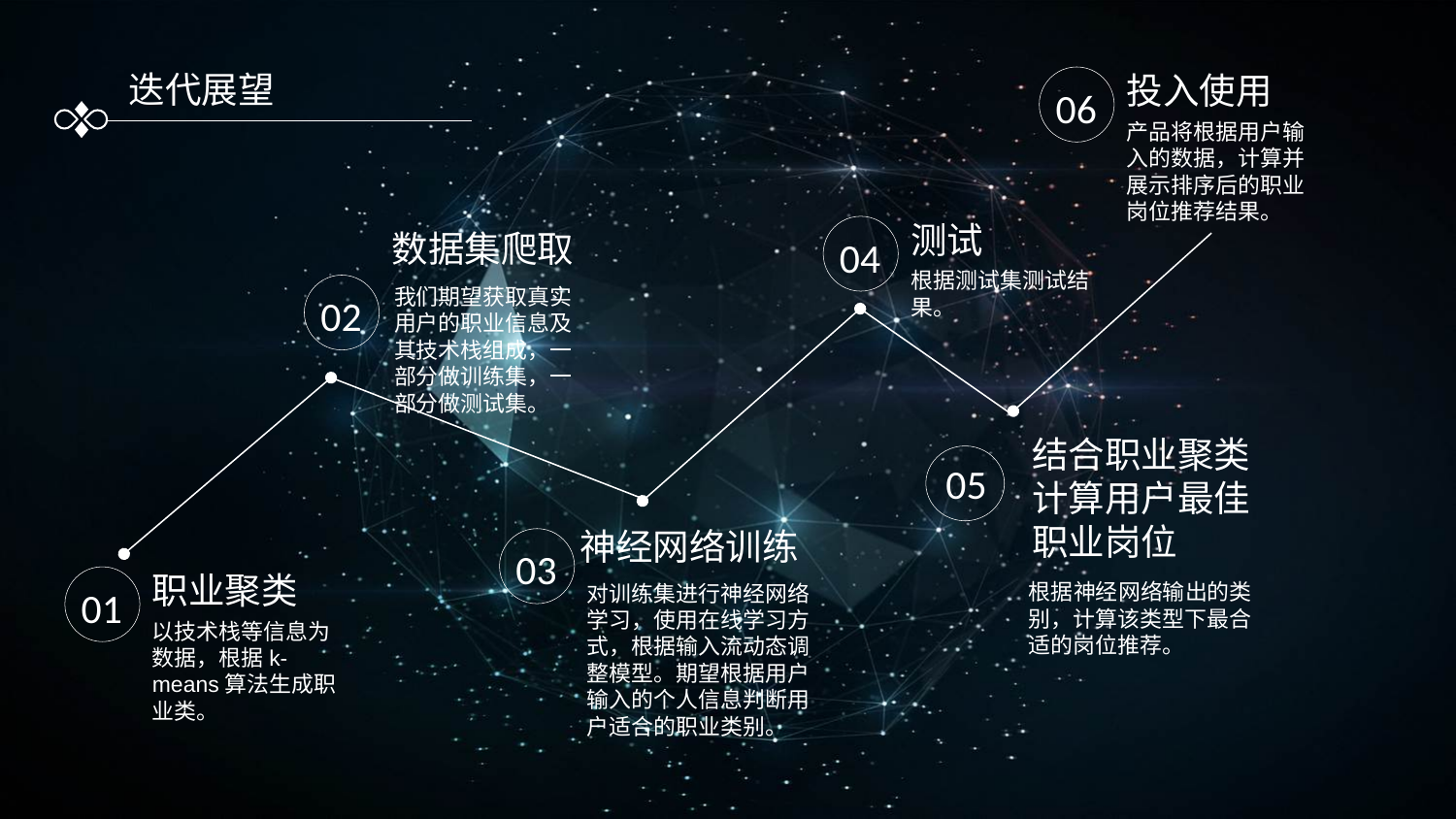

迭代展望
投入使用

产品将根据用户输入的数据，计算并展示排序后的职业岗位推荐结果。
06

测试

根据测试集测试结果。
04
数据集爬取

我们期望获取真实用户的职业信息及其技术栈组成，一部分做训练集，一部分做测试集。
02

结合职业聚类计算用户最佳职业岗位

根据神经网络输出的类别，计算该类型下最合适的岗位推荐。
05
神经网络训练

对训练集进行神经网络学习，使用在线学习方式，根据输入流动态调整模型。期望根据用户输入的个人信息判断用户适合的职业类别。
03
职业聚类

以技术栈等信息为数据，根据k-means算法生成职业类。
01